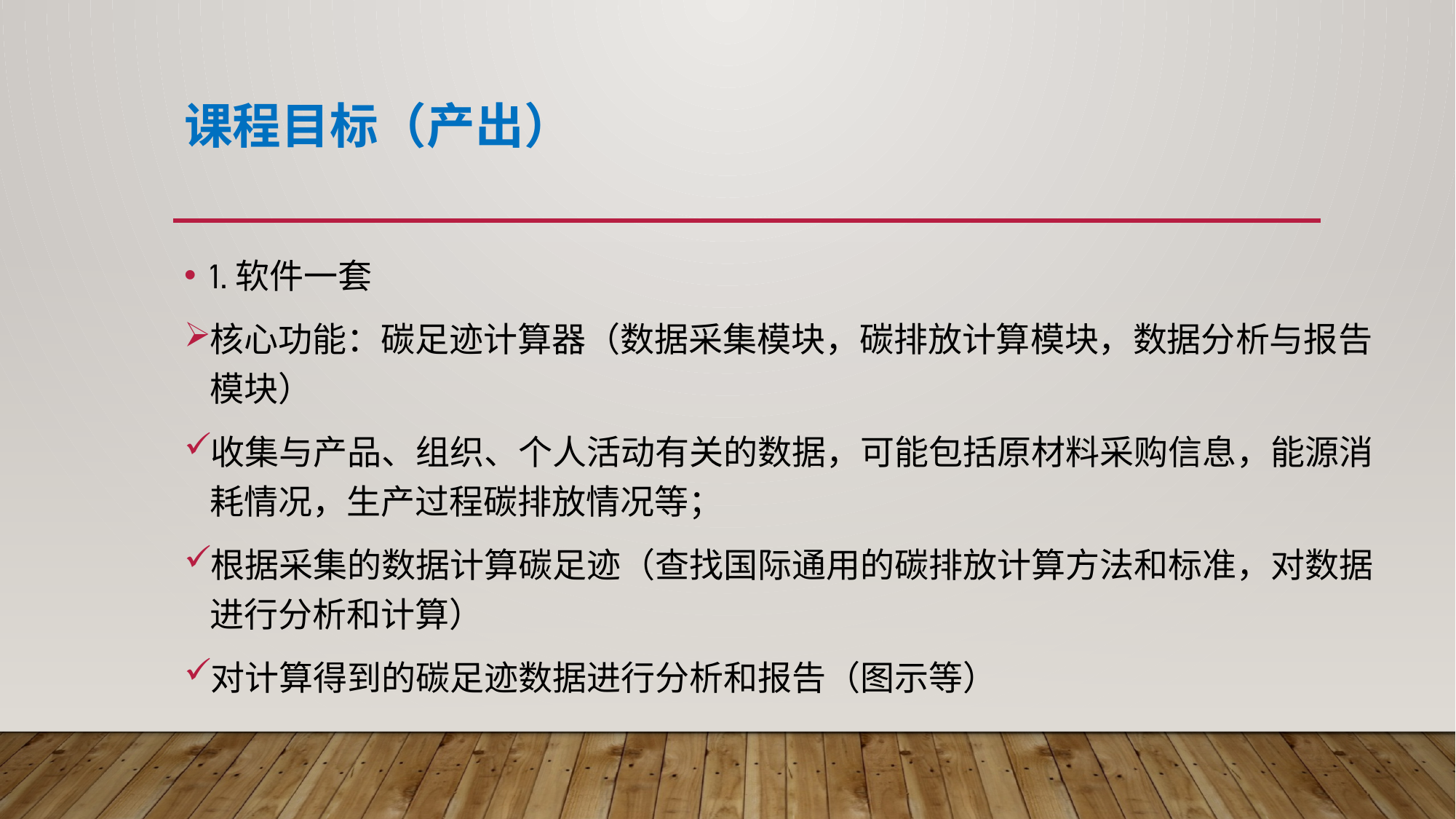

# 课程目标（产出）
1.软件一套
核心功能：碳足迹计算器（数据采集模块，碳排放计算模块，数据分析与报告模块）
收集与产品、组织、个人活动有关的数据，可能包括原材料采购信息，能源消耗情况，生产过程碳排放情况等；
根据采集的数据计算碳足迹（查找国际通用的碳排放计算方法和标准，对数据进行分析和计算）
对计算得到的碳足迹数据进行分析和报告（图示等）